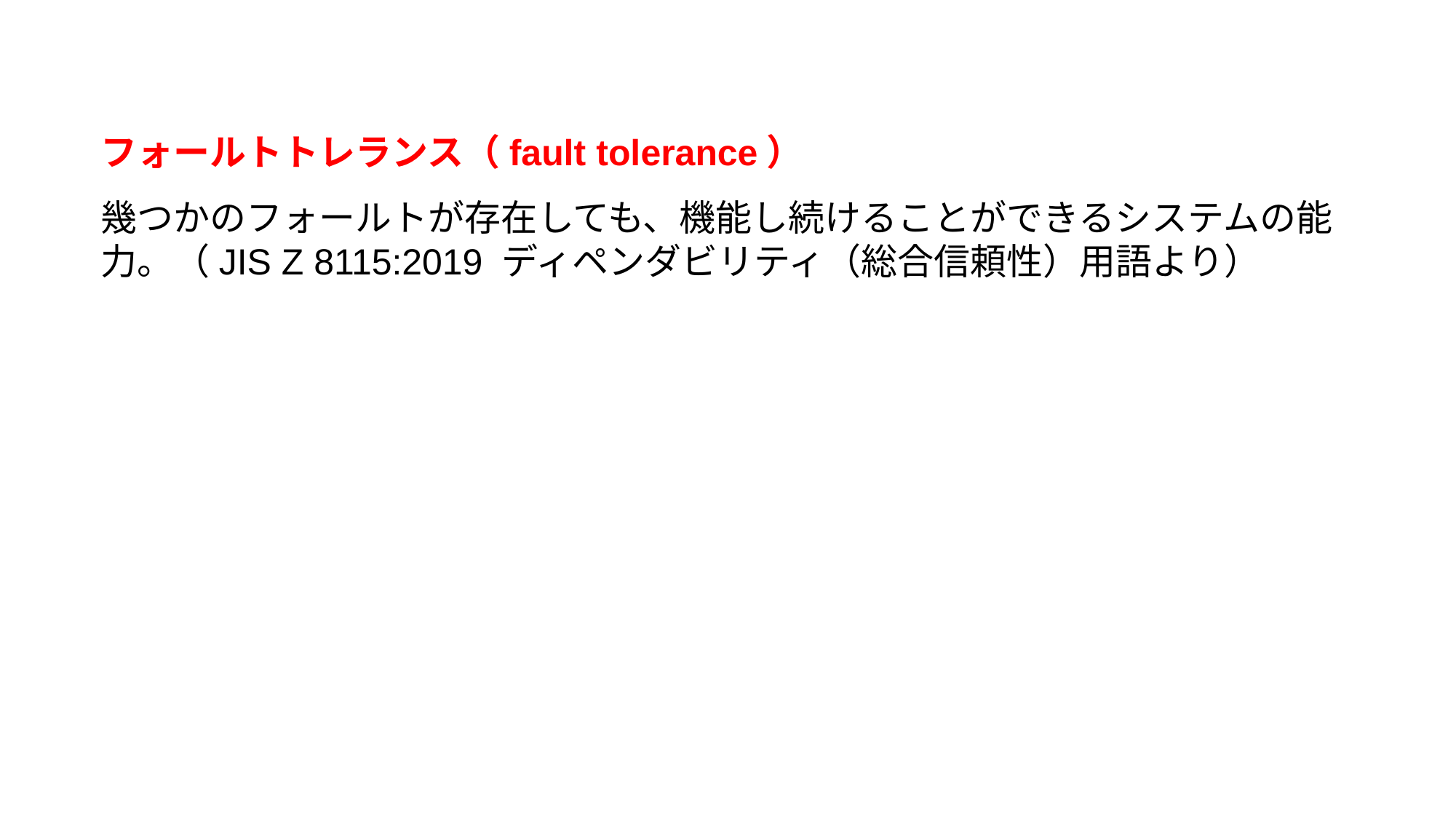

フォールトトレランス（fault tolerance）

幾つかのフォールトが存在しても、機能し続けることができるシステムの能力。（JIS Z 8115:2019 ディペンダビリティ（総合信頼性）用語より）